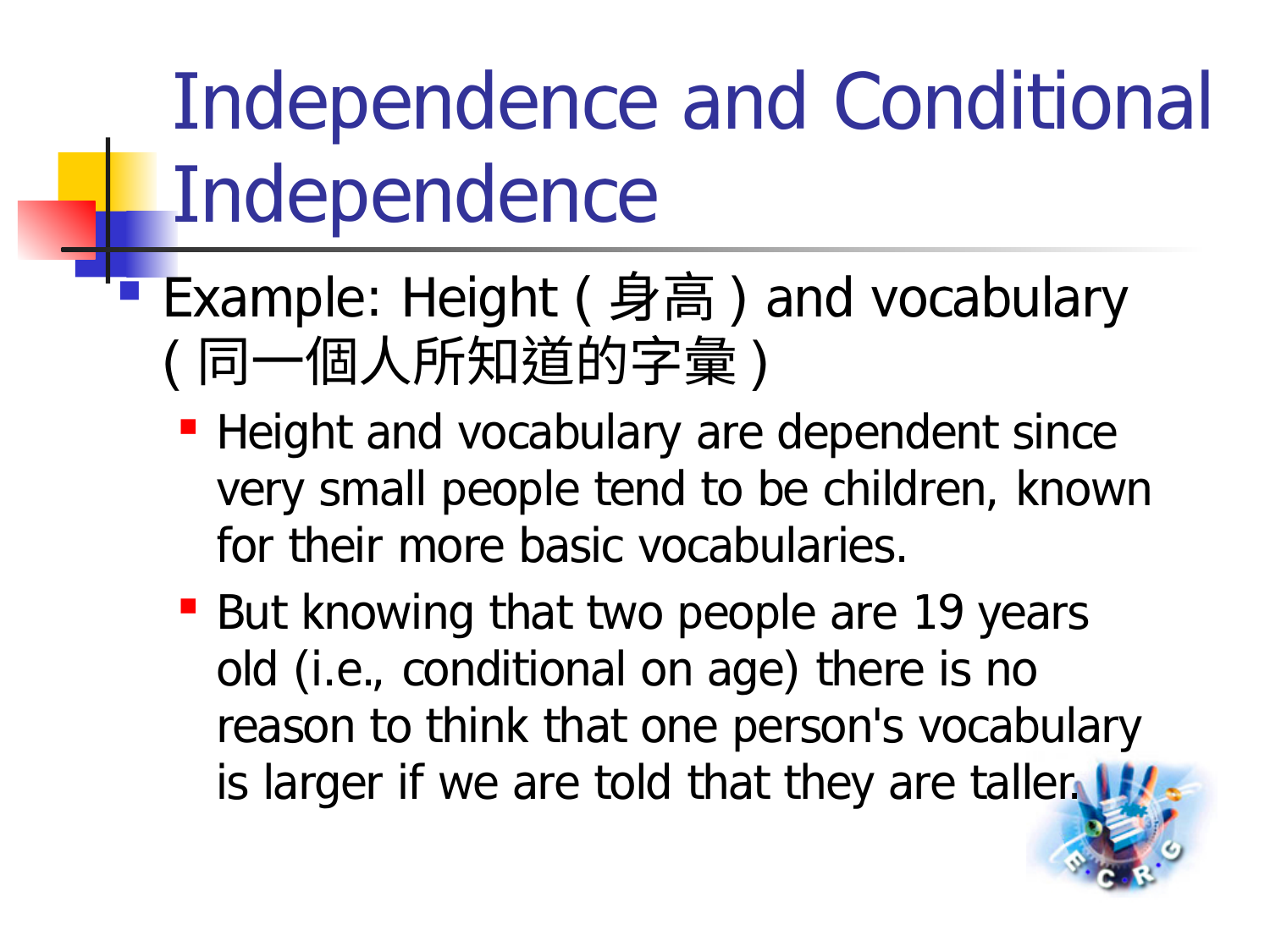

# Independence and Conditional Independence
Example: Height (身高) and vocabulary (同一個人所知道的字彙)
Height and vocabulary are dependent since very small people tend to be children, known for their more basic vocabularies.
But knowing that two people are 19 years old (i.e., conditional on age) there is no reason to think that one person's vocabulary is larger if we are told that they are taller.